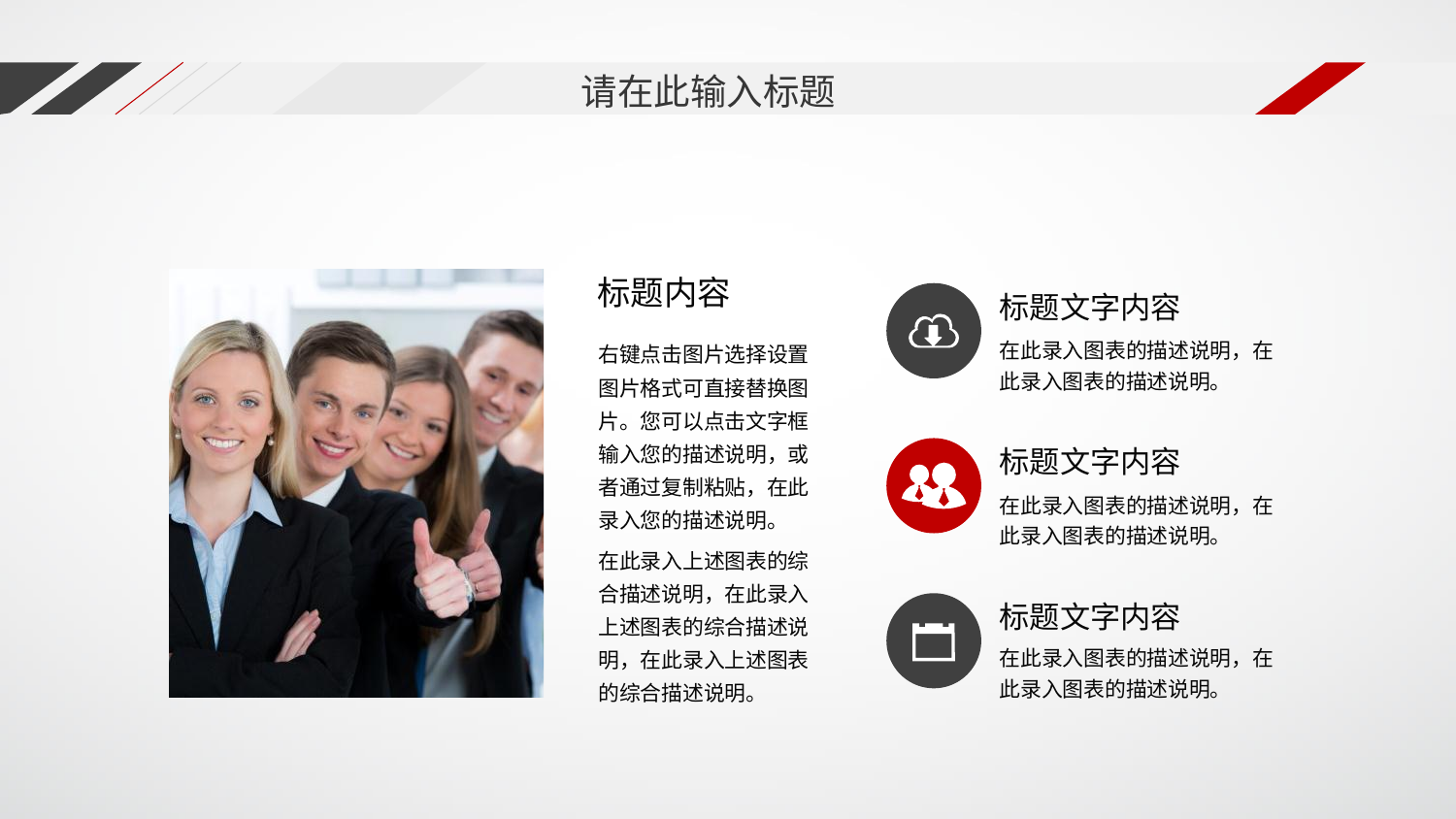

请在此输入标题
标题内容

标题文字内容
在此录入图表的描述说明，在此录入图表的描述说明。
右键点击图片选择设置图片格式可直接替换图片。您可以点击文字框输入您的描述说明，或者通过复制粘贴，在此录入您的描述说明。
在此录入上述图表的综合描述说明，在此录入上述图表的综合描述说明，在此录入上述图表的综合描述说明。
标题文字内容

在此录入图表的描述说明，在此录入图表的描述说明。
标题文字内容

在此录入图表的描述说明，在此录入图表的描述说明。